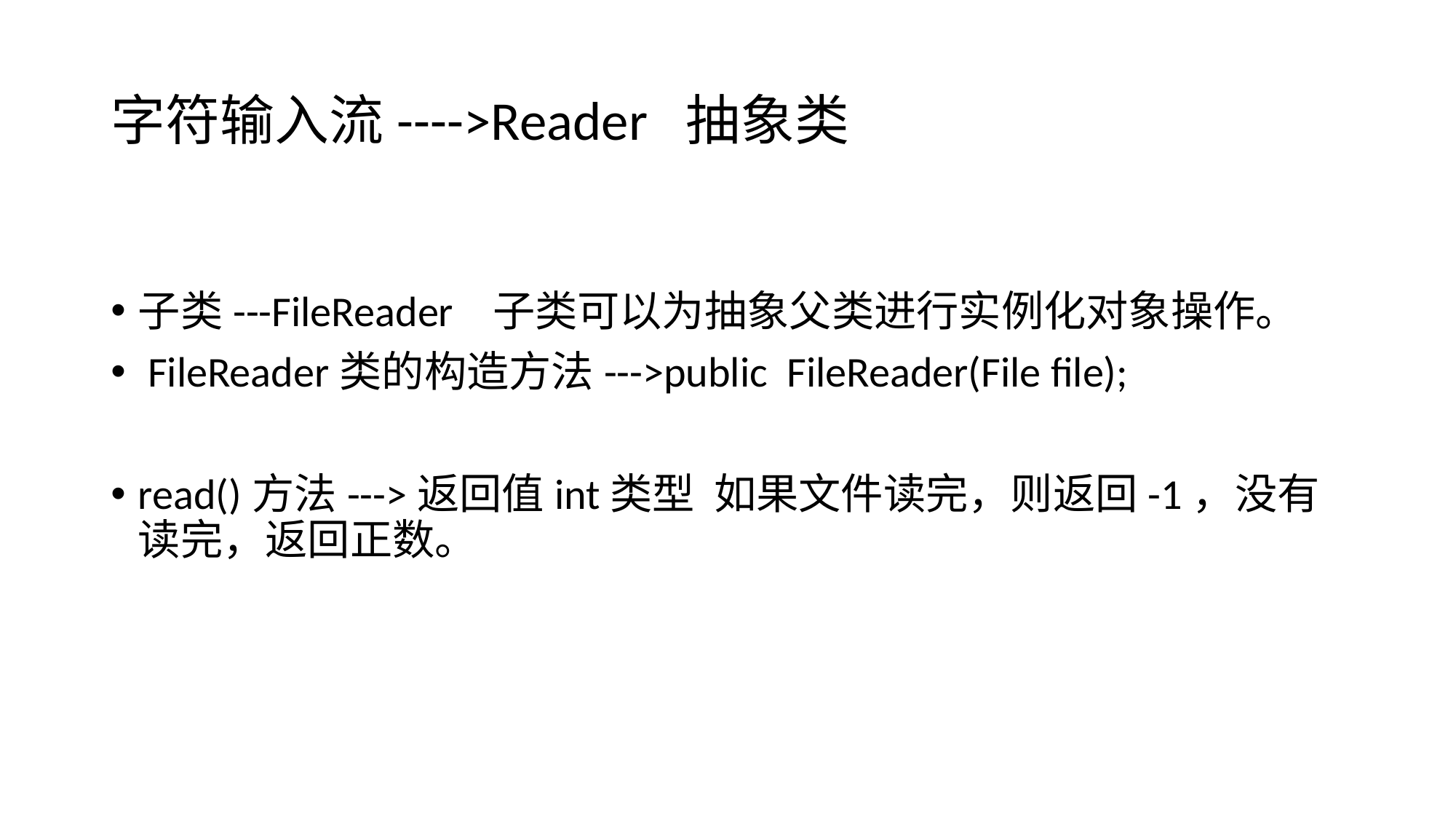

# 字符输入流---->Reader  抽象类

子类---FileReader   子类可以为抽象父类进行实例化对象操作。
 FileReader类的构造方法--->public  FileReader(File file);

read()方法--->返回值int类型  如果文件读完，则返回-1，没有读完，返回正数。